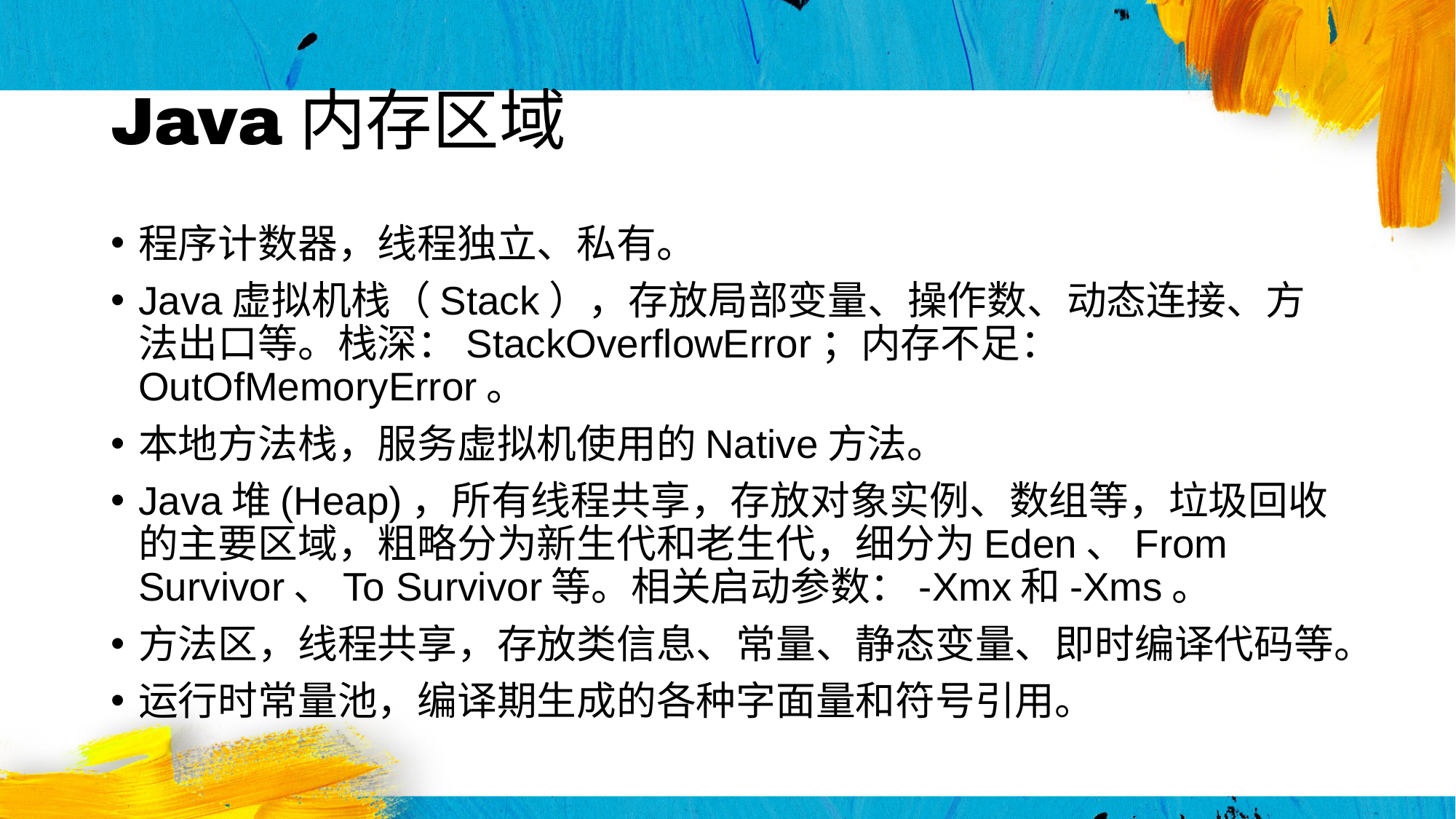

# Java内存区域
程序计数器，线程独立、私有。
Java虚拟机栈（Stack），存放局部变量、操作数、动态连接、方法出口等。栈深：StackOverflowError；内存不足：OutOfMemoryError。
本地方法栈，服务虚拟机使用的Native方法。
Java堆(Heap)，所有线程共享，存放对象实例、数组等，垃圾回收的主要区域，粗略分为新生代和老生代，细分为Eden、From Survivor、To Survivor等。相关启动参数：-Xmx和-Xms。
方法区，线程共享，存放类信息、常量、静态变量、即时编译代码等。
运行时常量池，编译期生成的各种字面量和符号引用。